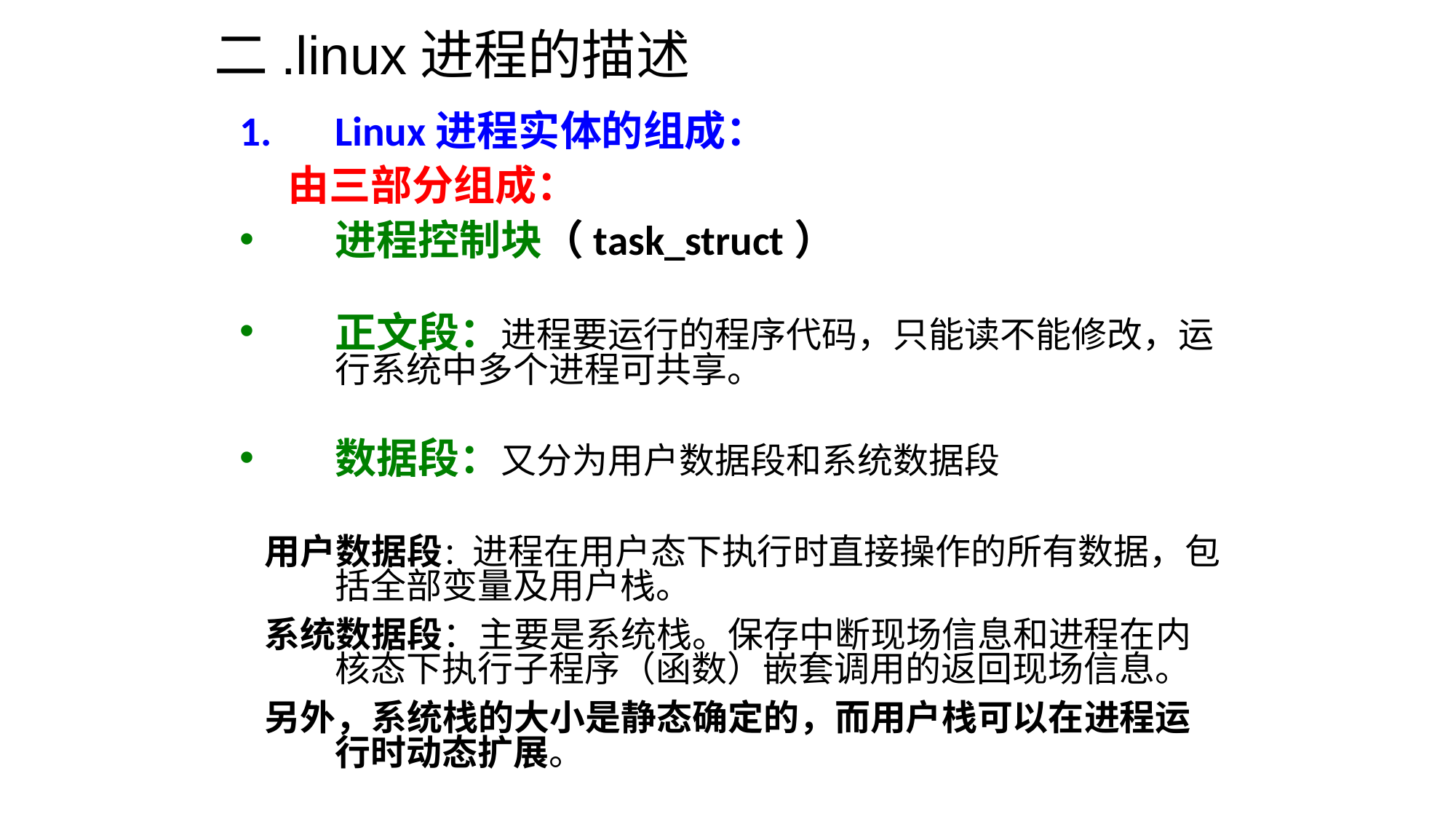

# 二.linux进程的描述
Linux进程实体的组成：
    由三部分组成：
进程控制块（task_struct）

正文段：进程要运行的程序代码，只能读不能修改，运行系统中多个进程可共享。

数据段：又分为用户数据段和系统数据段

  用户数据段：进程在用户态下执行时直接操作的所有数据，包括全部变量及用户栈。
  系统数据段：主要是系统栈。保存中断现场信息和进程在内核态下执行子程序（函数）嵌套调用的返回现场信息。
  另外，系统栈的大小是静态确定的，而用户栈可以在进程运行时动态扩展。